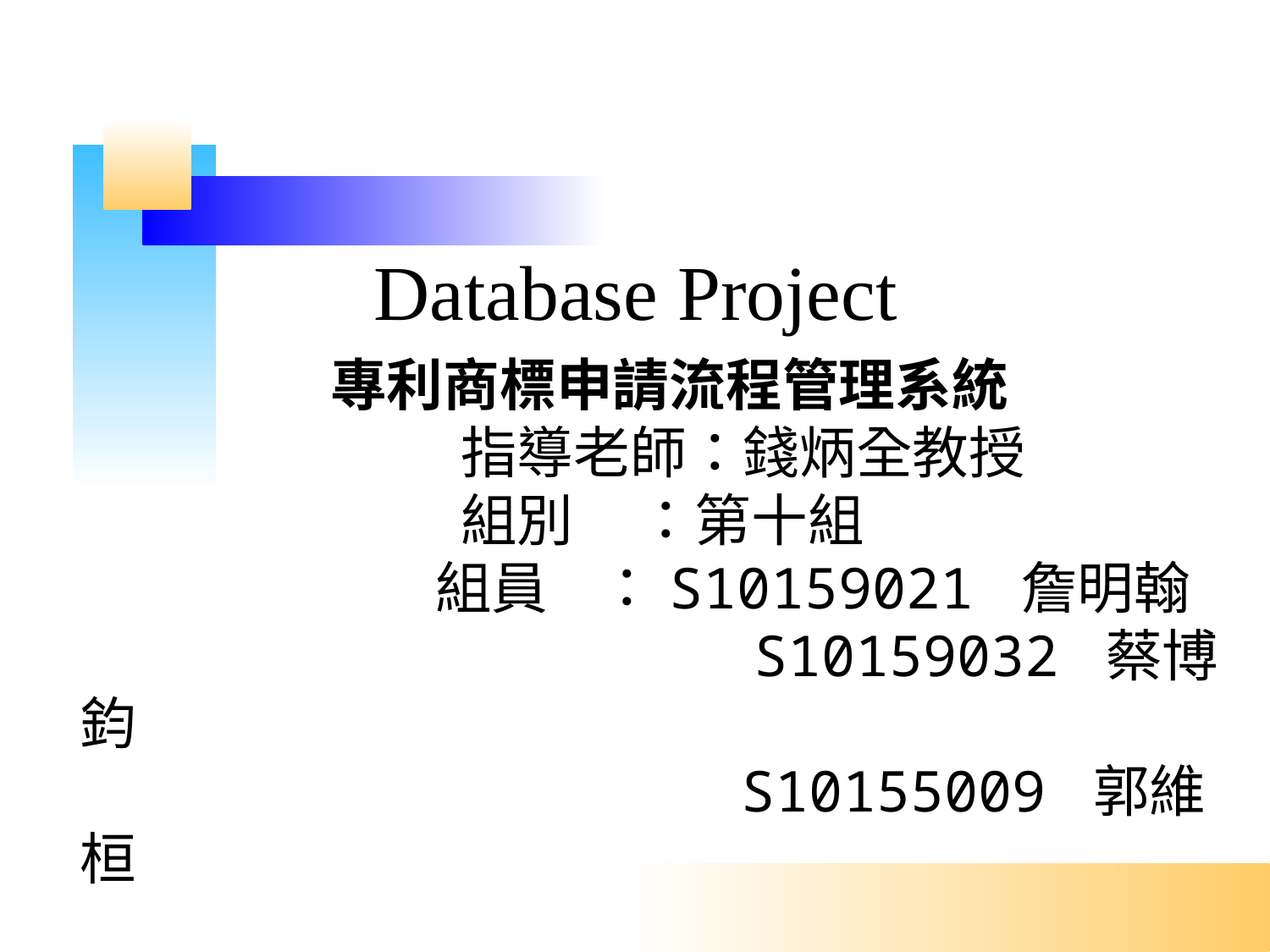

# Database Project
專利商標申請流程管理系統
	      		指導老師：錢炳全教授
			組別	    ：第十組
　	                  組員    ：S10159021 詹明翰
　					  S10159032 蔡博鈞
　					 S10155009 郭維桓